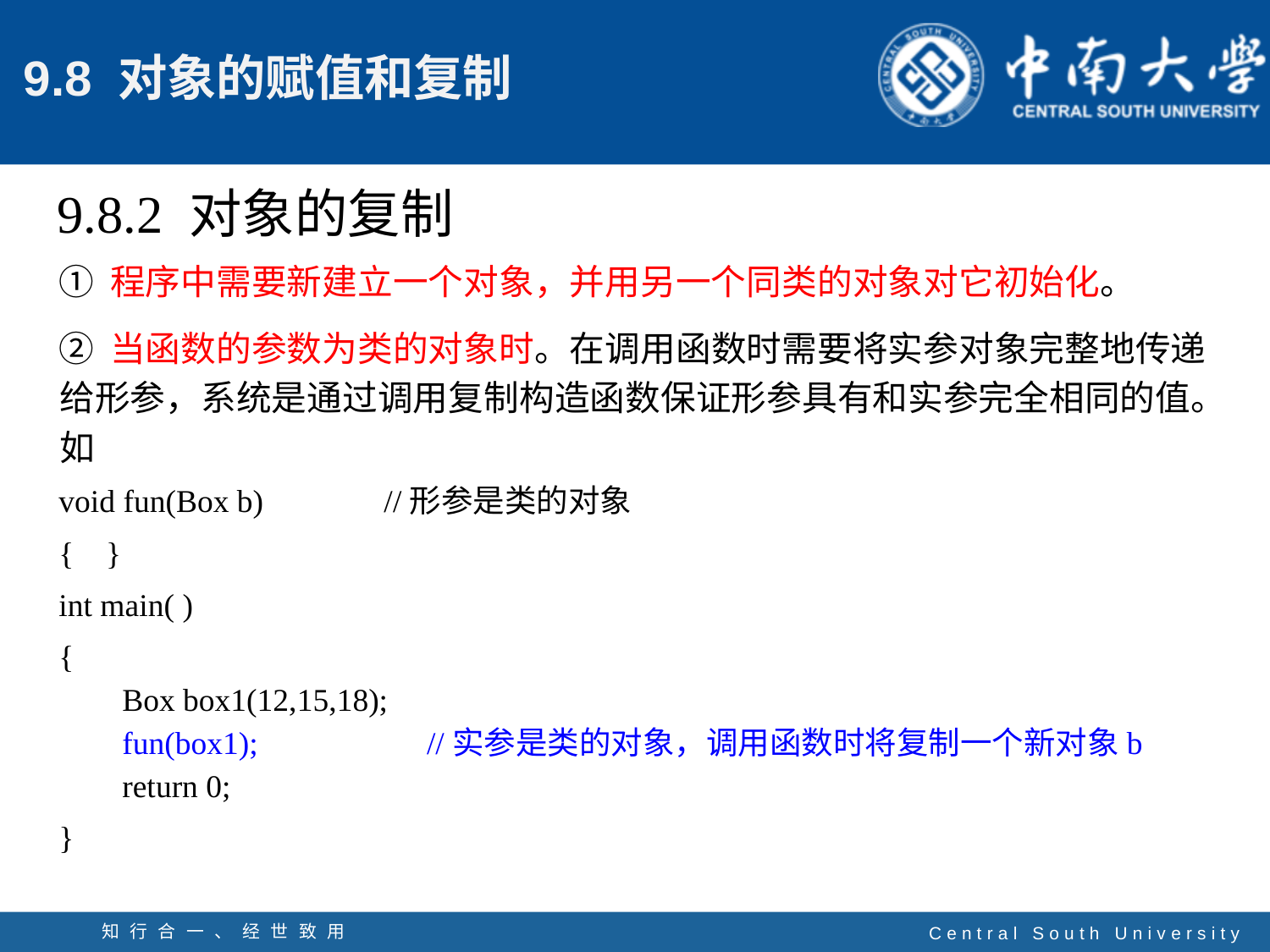

9.8.2 对象的复制
① 程序中需要新建立一个对象，并用另一个同类的对象对它初始化。
② 当函数的参数为类的对象时。在调用函数时需要将实参对象完整地传递给形参，系统是通过调用复制构造函数保证形参具有和实参完全相同的值。如
void fun(Box b)               //形参是类的对象
{    }
int main( )
{
Box box1(12,15,18);
fun(box1);                     //实参是类的对象，调用函数时将复制一个新对象b
return 0;
}

知行合一、经世致用
自强不息 厚德载物
Central South University